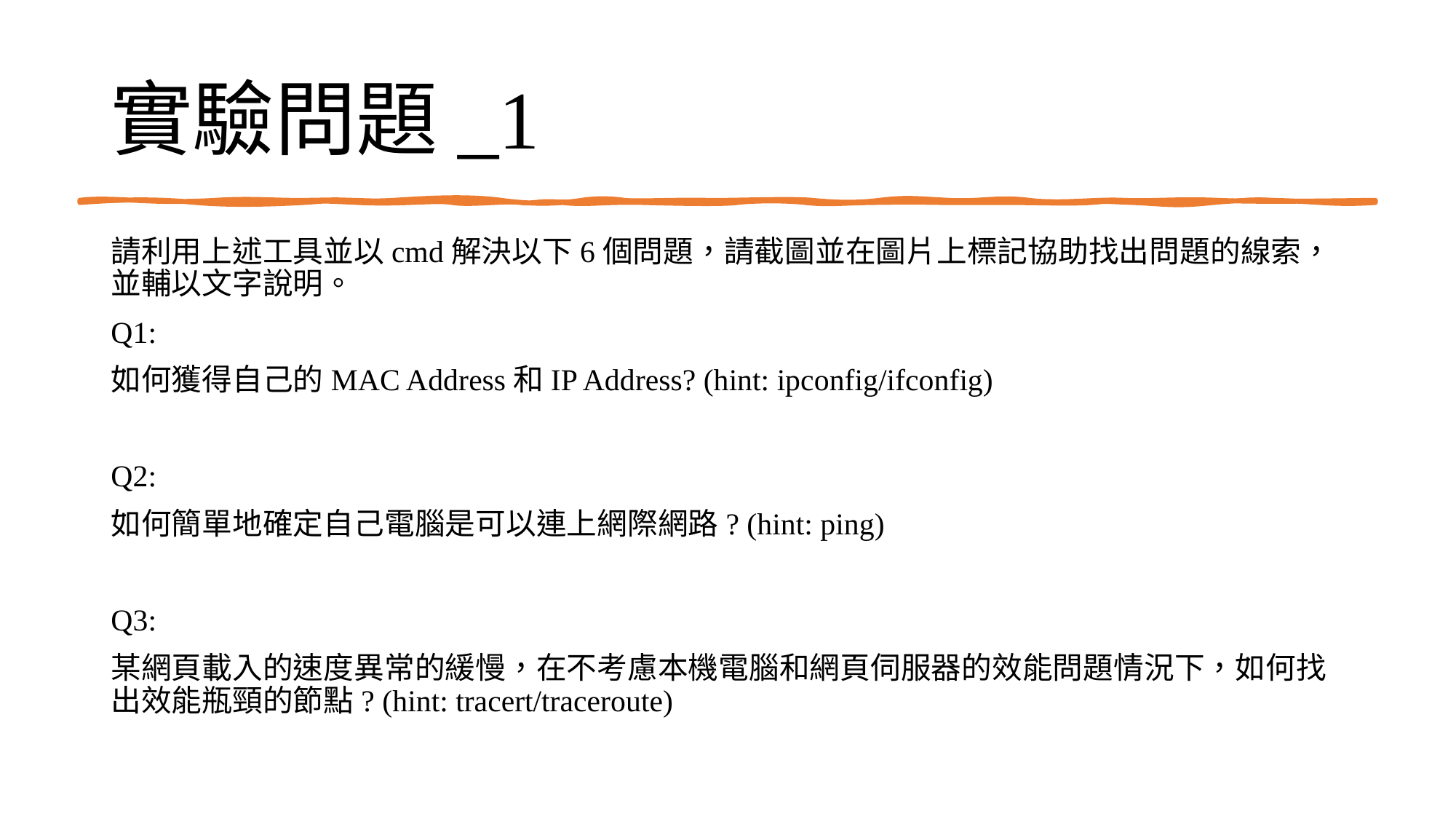

# 實驗問題_1

請利用上述工具並以cmd解決以下6個問題，請截圖並在圖片上標記協助找出問題的線索，並輔以文字說明。
Q1:
如何獲得自己的MAC Address和IP Address? (hint: ipconfig/ifconfig)

Q2:
如何簡單地確定自己電腦是可以連上網際網路? (hint: ping)

Q3:
某網頁載入的速度異常的緩慢，在不考慮本機電腦和網頁伺服器的效能問題情況下，如何找出效能瓶頸的節點? (hint: tracert/traceroute)